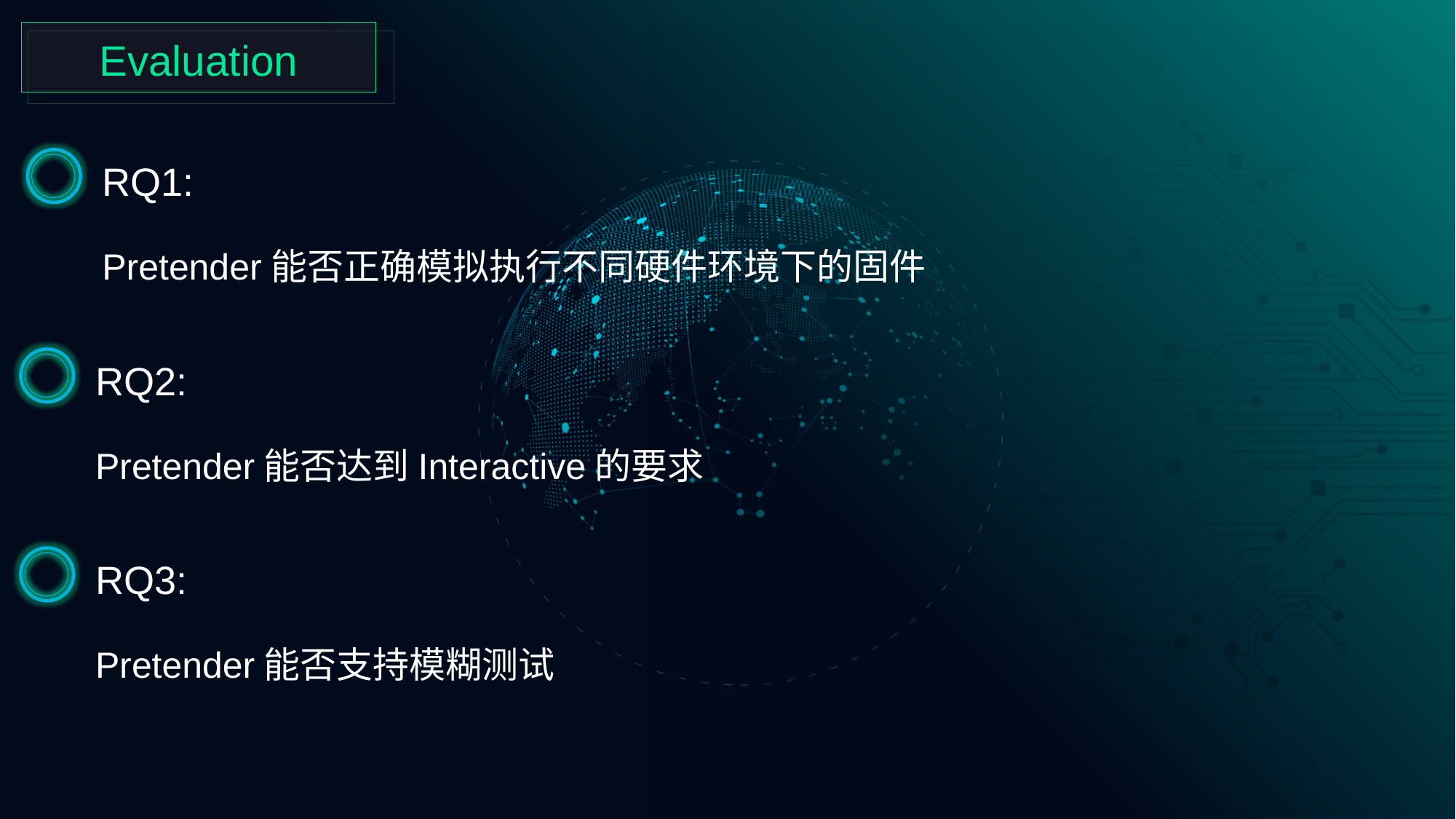

Evaluation

RQ1:
Pretender能否正确模拟执行不同硬件环境下的固件

RQ2:
Pretender能否达到Interactive的要求

RQ3:
Pretender能否支持模糊测试